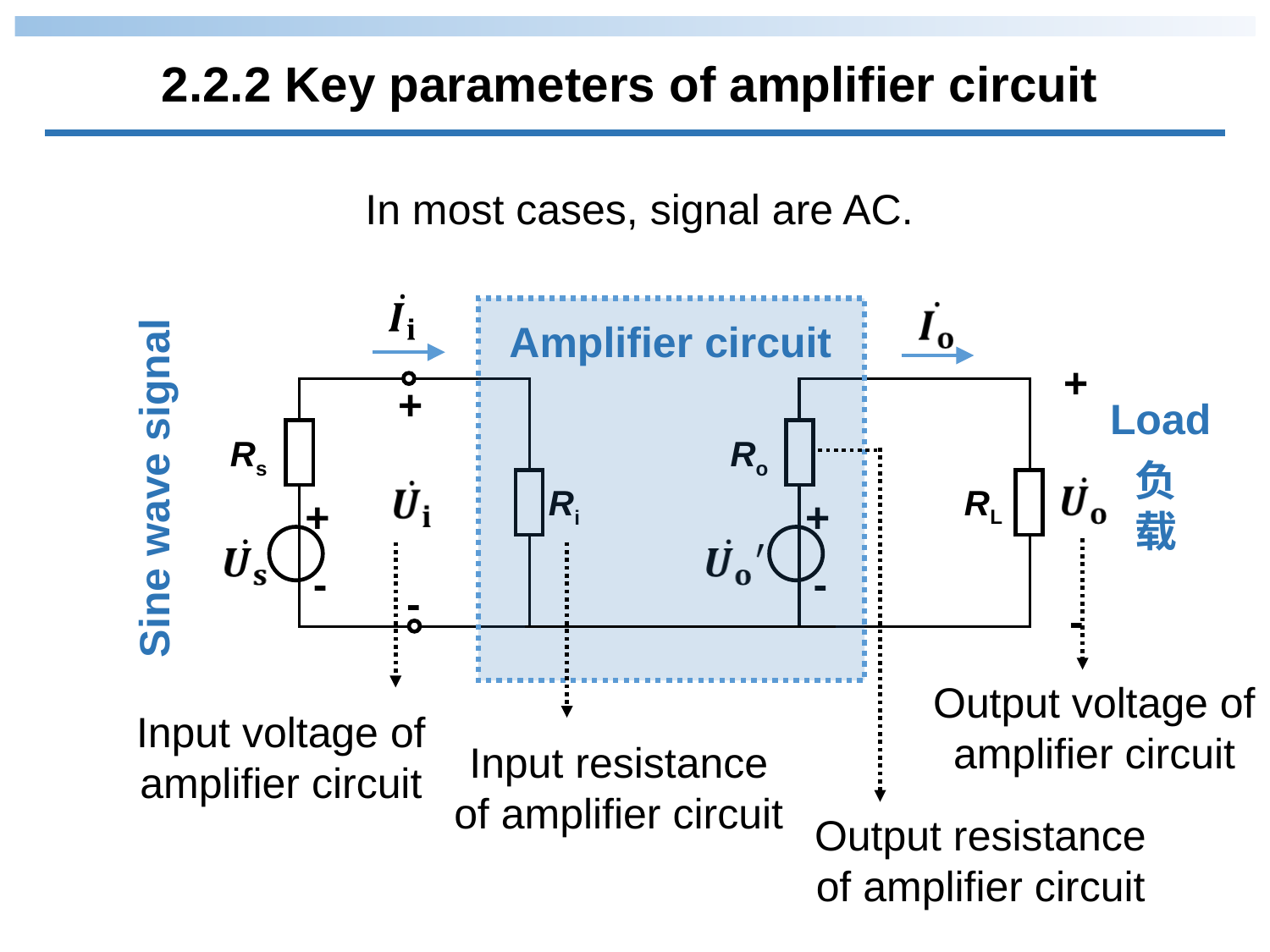

2.2.2 Key parameters of amplifier circuit

In most cases, signal are AC.

Amplifier circuit
+

Ro

RL
+

-
-
+

Rs

Ri

+

-
-

Load
负载
Sine wave signal

Output voltage of amplifier circuit
Input voltage of amplifier circuit
Input resistance of amplifier circuit
Output resistance of amplifier circuit